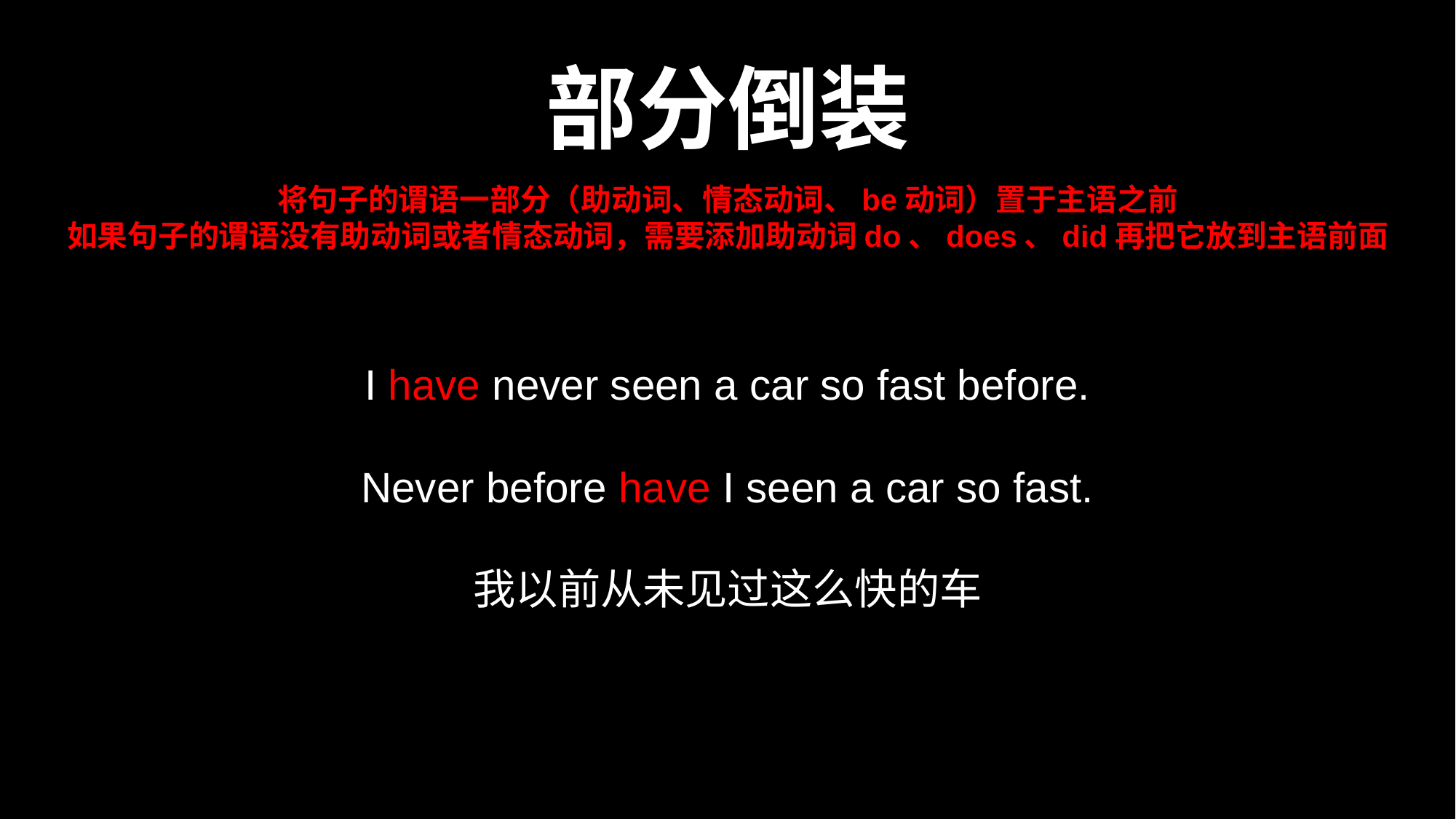

部分倒装
将句子的谓语一部分（助动词、情态动词、be动词）置于主语之前
如果句子的谓语没有助动词或者情态动词，需要添加助动词do、does、did再把它放到主语前面
I have never seen a car so fast before.

Never before have I seen a car so fast.

我以前从未见过这么快的车